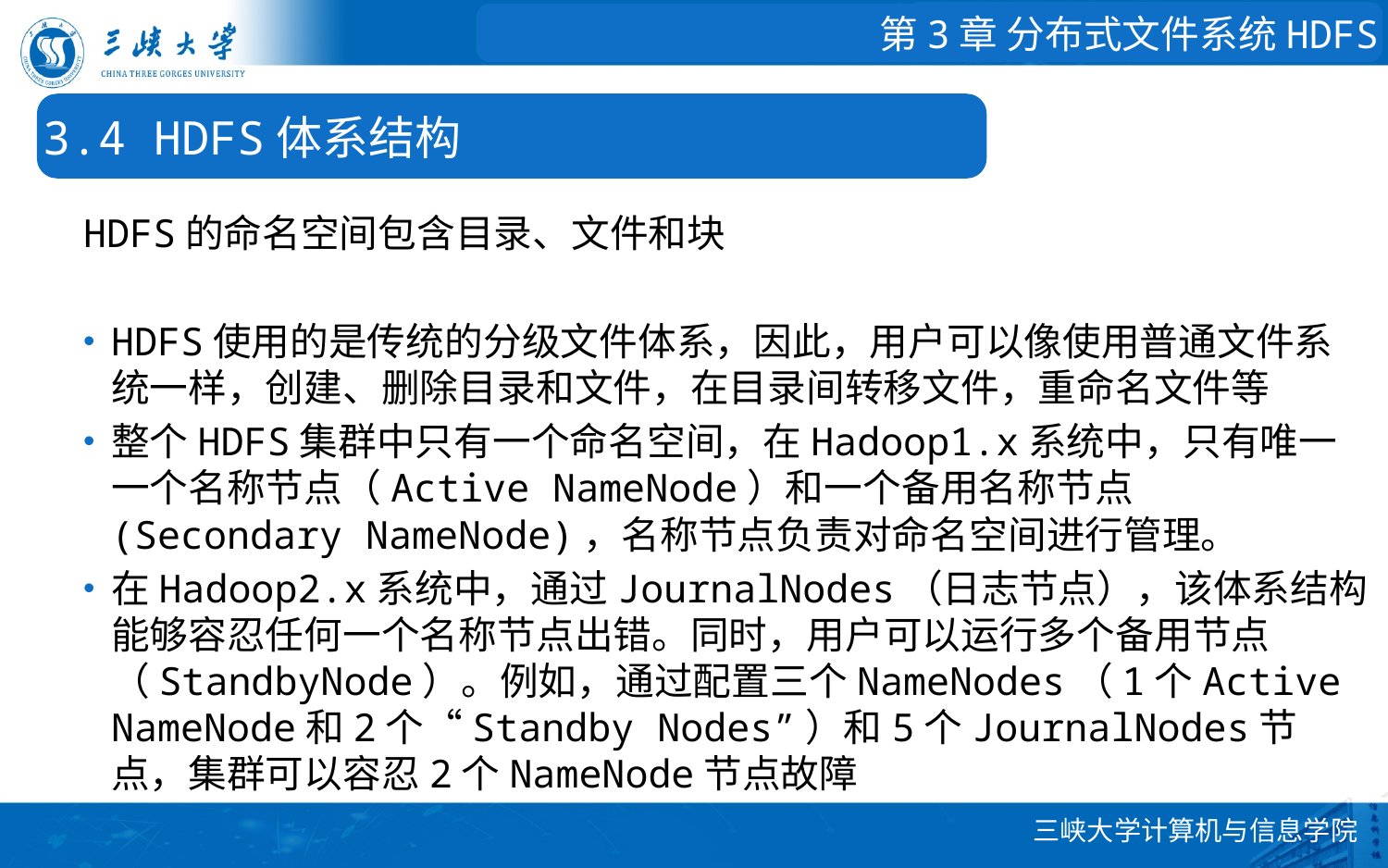

第3章 分布式文件系统HDFS
3.4 HDFS体系结构

HDFS的命名空间包含目录、文件和块

HDFS使用的是传统的分级文件体系，因此，用户可以像使用普通文件系统一样，创建、删除目录和文件，在目录间转移文件，重命名文件等
整个HDFS集群中只有一个命名空间，在Hadoop1.x系统中，只有唯一一个名称节点（Active NameNode）和一个备用名称节点(Secondary NameNode)，名称节点负责对命名空间进行管理。
在Hadoop2.x系统中，通过JournalNodes（日志节点），该体系结构能够容忍任何一个名称节点出错。同时，用户可以运行多个备用节点（StandbyNode）。例如，通过配置三个NameNodes（1个Active NameNode和2个“Standby Nodes”）和5个JournalNodes节点，集群可以容忍2个NameNode节点故障